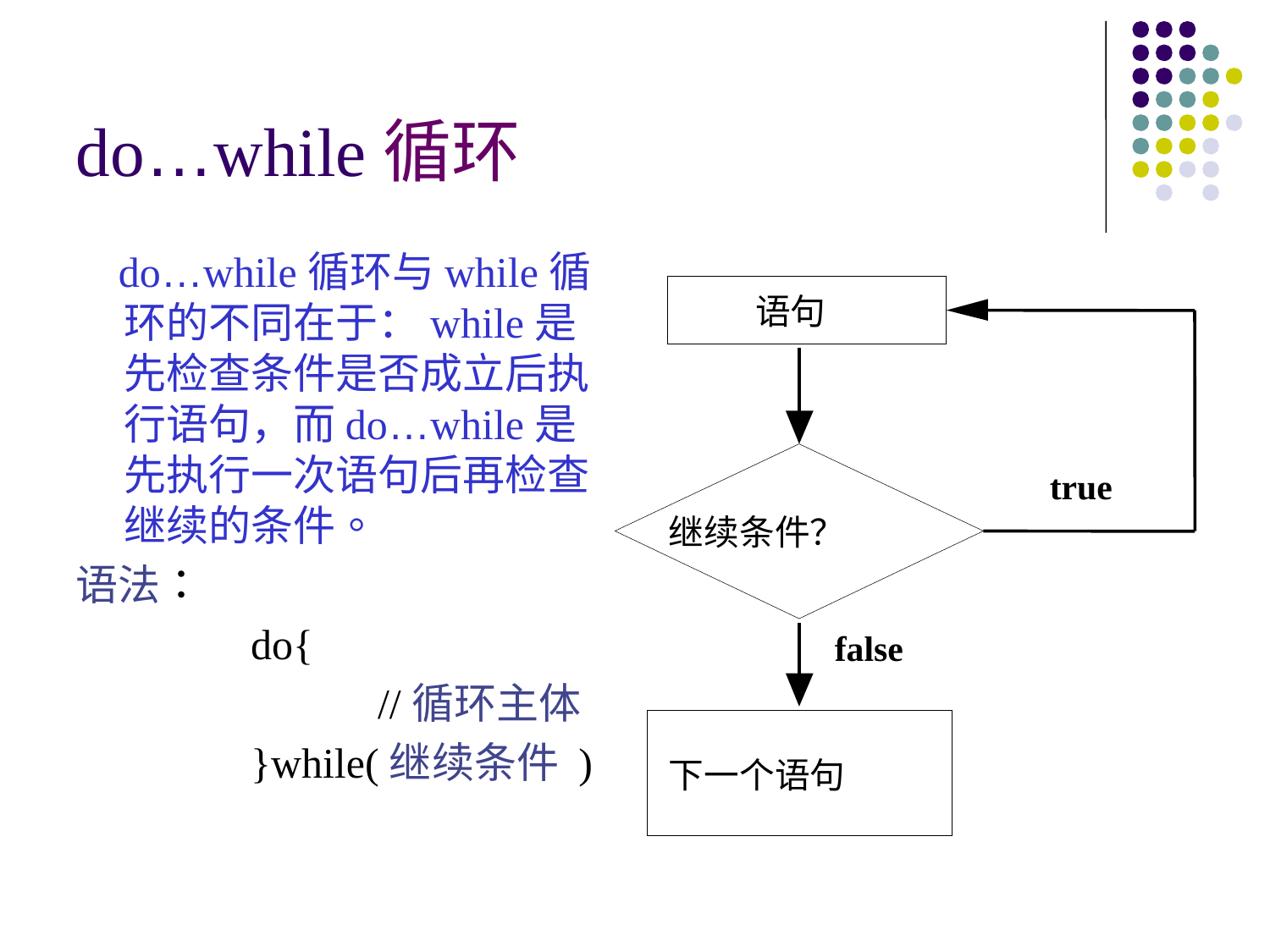

# do…while循环
    do…while循环与while循环的不同在于：while是先检查条件是否成立后执行语句，而do…while是先执行一次语句后再检查继续的条件。
语法：
		do{
			//循环主体
		}while(继续条件 )

语句

true
继续条件？

下一个语句

false
26